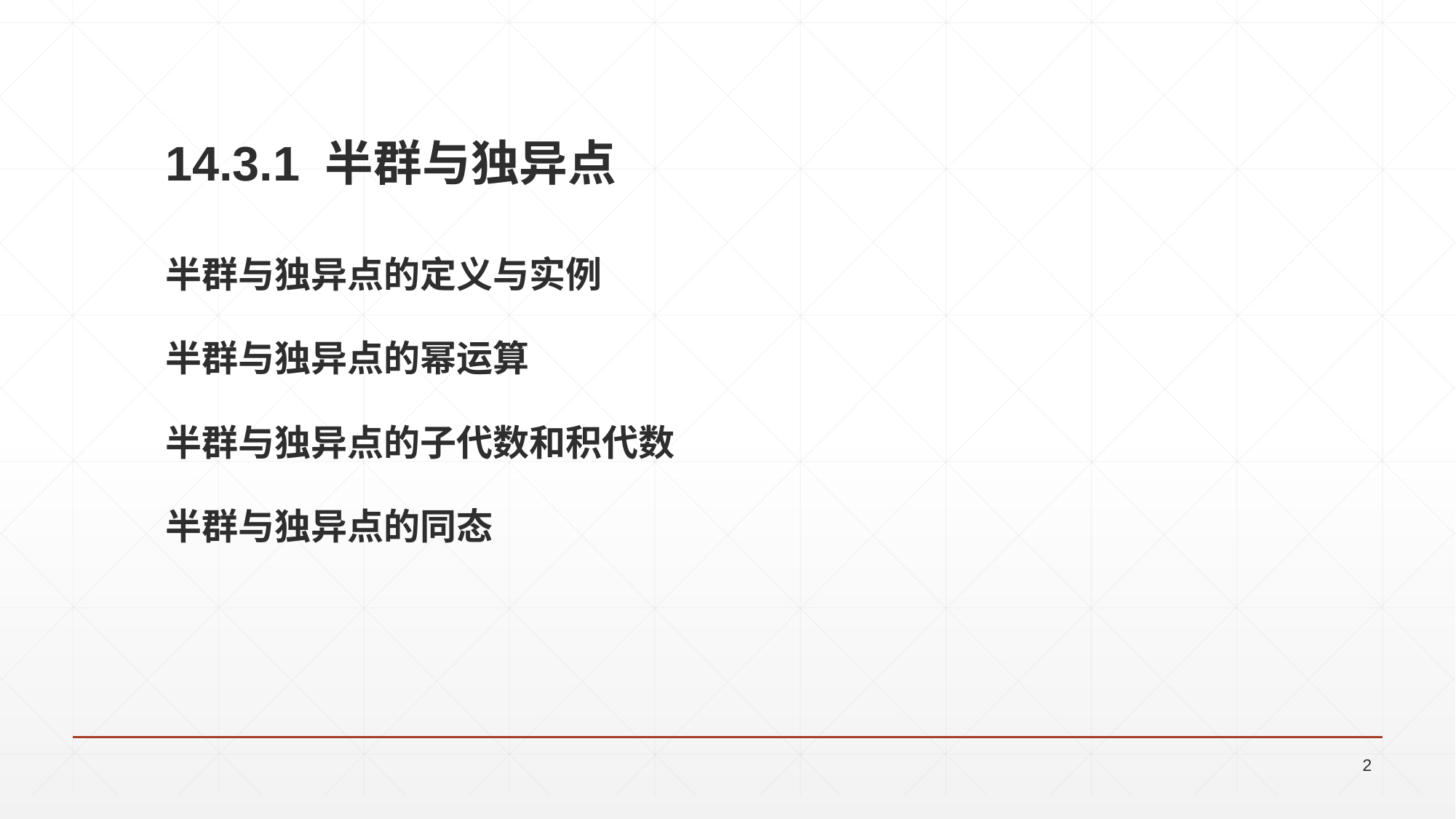

14.3.1 半群与独异点
半群与独异点的定义与实例
半群与独异点的幂运算
半群与独异点的子代数和积代数
半群与独异点的同态
2